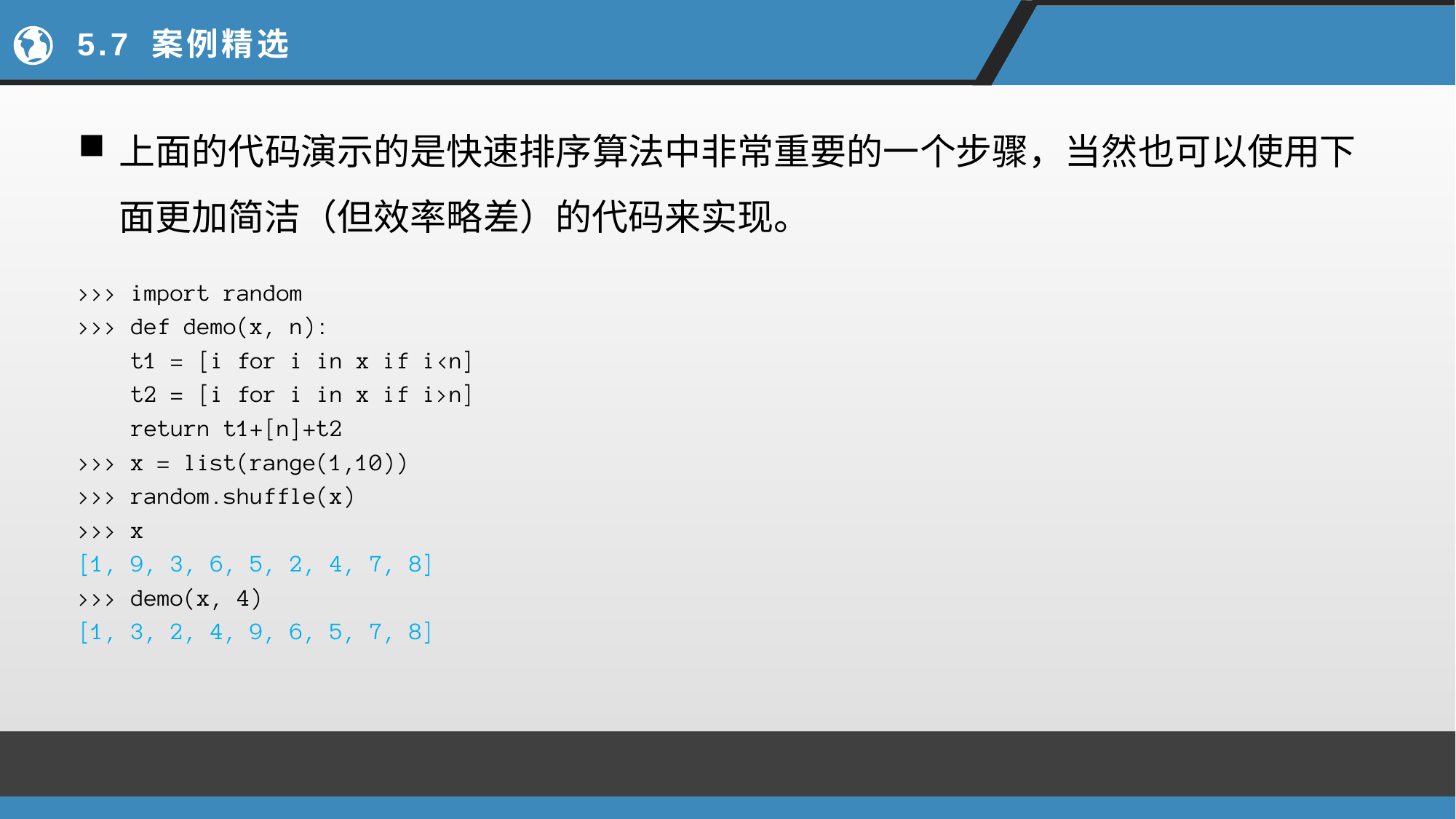

# 5.7 案例精选

上面的代码演示的是快速排序算法中非常重要的一个步骤，当然也可以使用下面更加简洁（但效率略差）的代码来实现。

>>> import random
>>> def demo(x, n):
    t1 = [i for i in x if i<n]
    t2 = [i for i in x if i>n]
    return t1+[n]+t2
>>> x = list(range(1,10))
>>> random.shuffle(x)
>>> x
[1, 9, 3, 6, 5, 2, 4, 7, 8]
>>> demo(x, 4)
[1, 3, 2, 4, 9, 6, 5, 7, 8]